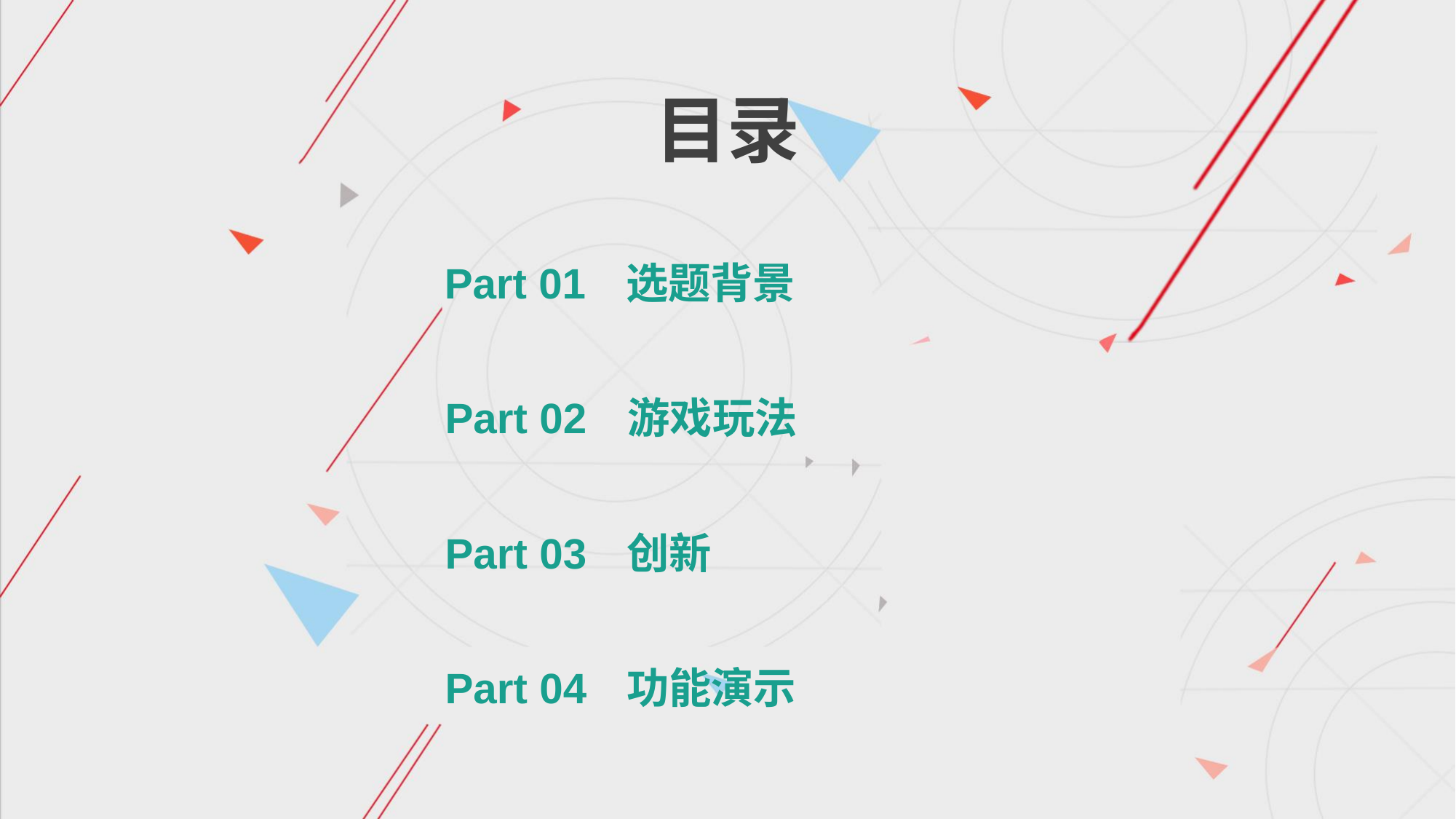

目录
Part 01
选题背景
Part 02
游戏玩法
Part 03
创新
Part 04
功能演示